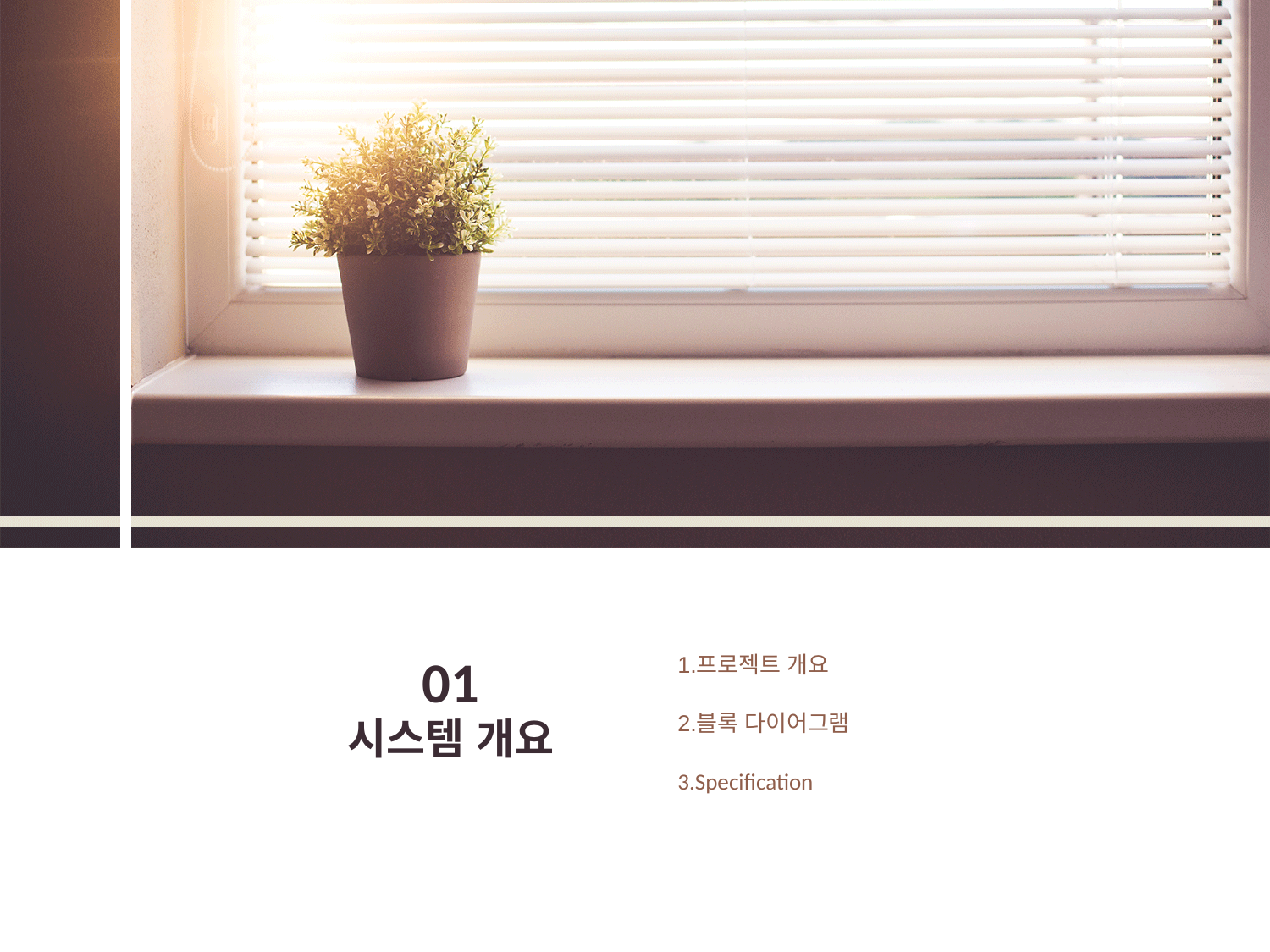

프로젝트 개요
블록 다이어그램
Specification

01
시스템 개요